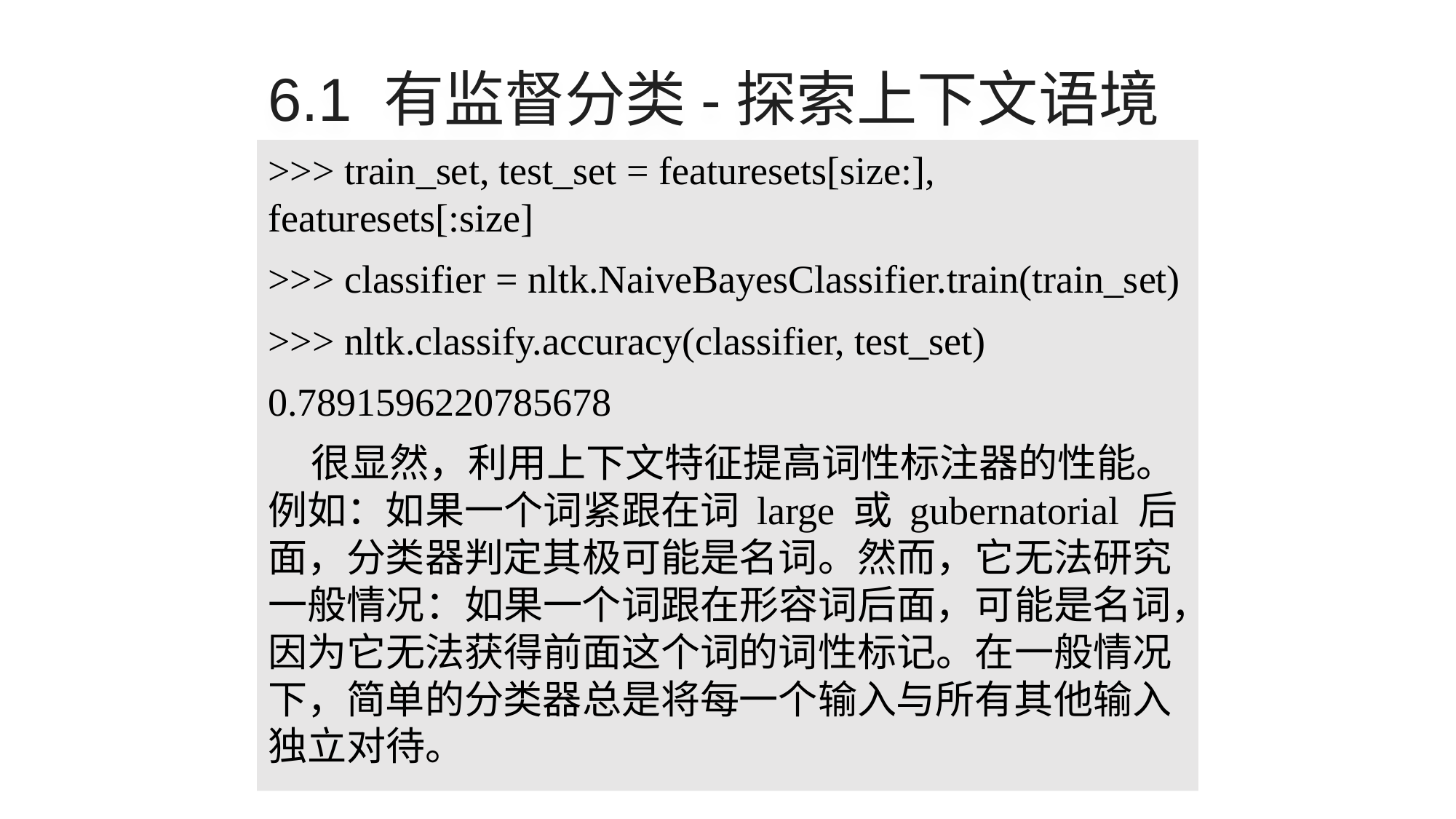

# 6.1 有监督分类-探索上下文语境
>>> train_set, test_set = featuresets[size:], featuresets[:size]
>>> classifier = nltk.NaiveBayesClassifier.train(train_set)
>>> nltk.classify.accuracy(classifier, test_set)
0.7891596220785678
很显然，利用上下文特征提高词性标注器的性能。例如：如果一个词紧跟在词 large 或 gubernatorial 后面，分类器判定其极可能是名词。然而，它无法研究一般情况：如果一个词跟在形容词后面，可能是名词，因为它无法获得前面这个词的词性标记。在一般情况下，简单的分类器总是将每一个输入与所有其他输入独立对待。